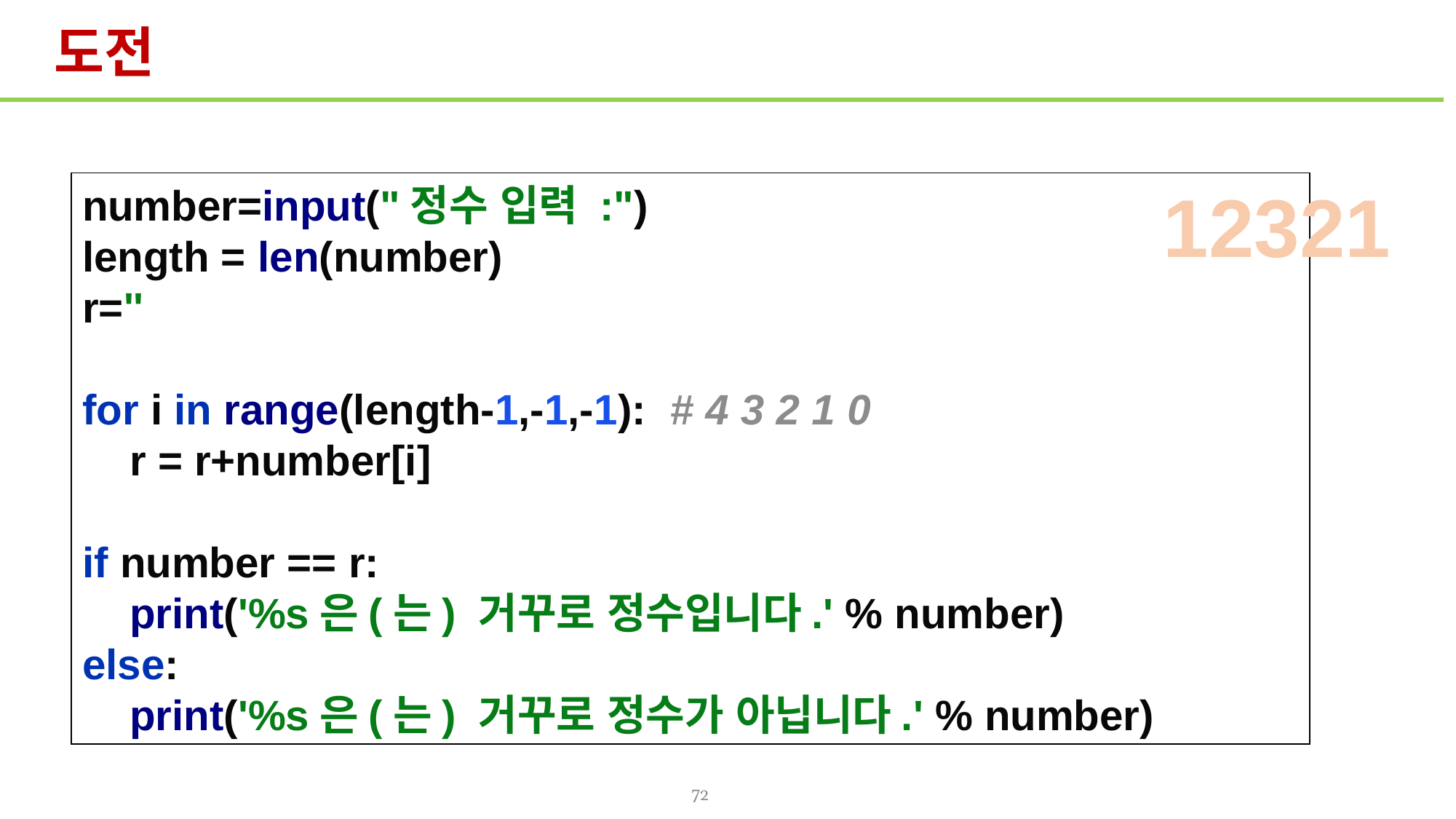

# 도전
number=input("정수 입력 :")
length = len(number)
r=''
for i in range(length-1,-1,-1):  # 4 3 2 1 0
    r = r+number[i]
if number == r:
    print('%s은(는) 거꾸로 정수입니다.' % number)
else:
    print('%s은(는) 거꾸로 정수가 아닙니다.' % number)
12321
72